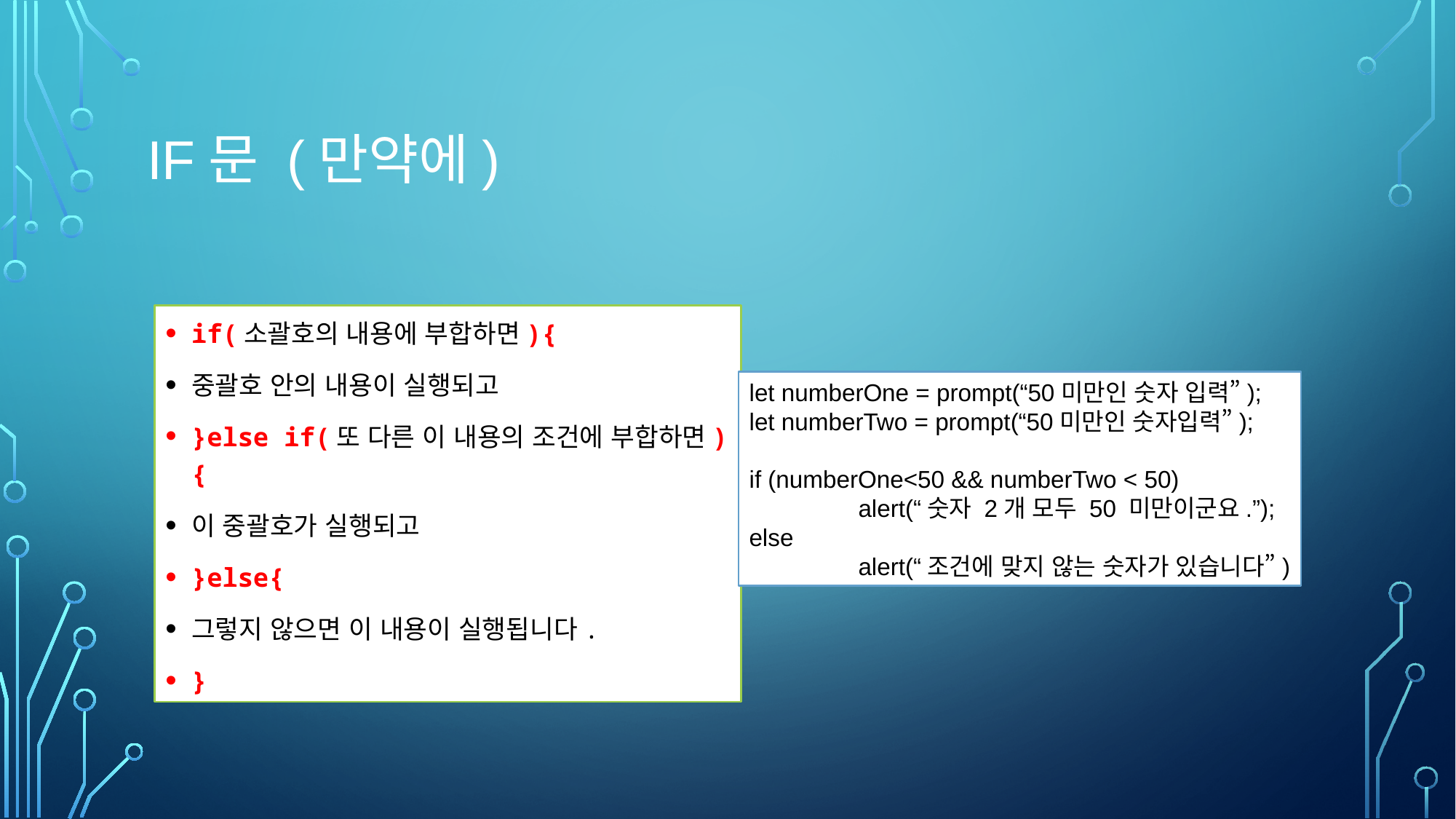

# If문 (만약에)
if(소괄호의 내용에 부합하면){
중괄호 안의 내용이 실행되고
}else if(또 다른 이 내용의 조건에 부합하면){
이 중괄호가 실행되고
}else{
그렇지 않으면 이 내용이 실행됩니다.
}
let numberOne = prompt(“50미만인 숫자 입력”);
let numberTwo = prompt(“50미만인 숫자입력”);

if (numberOne<50 && numberTwo < 50)
	alert(“숫자 2개 모두 50 미만이군요.”);
else
	alert(“조건에 맞지 않는 숫자가 있습니다”)